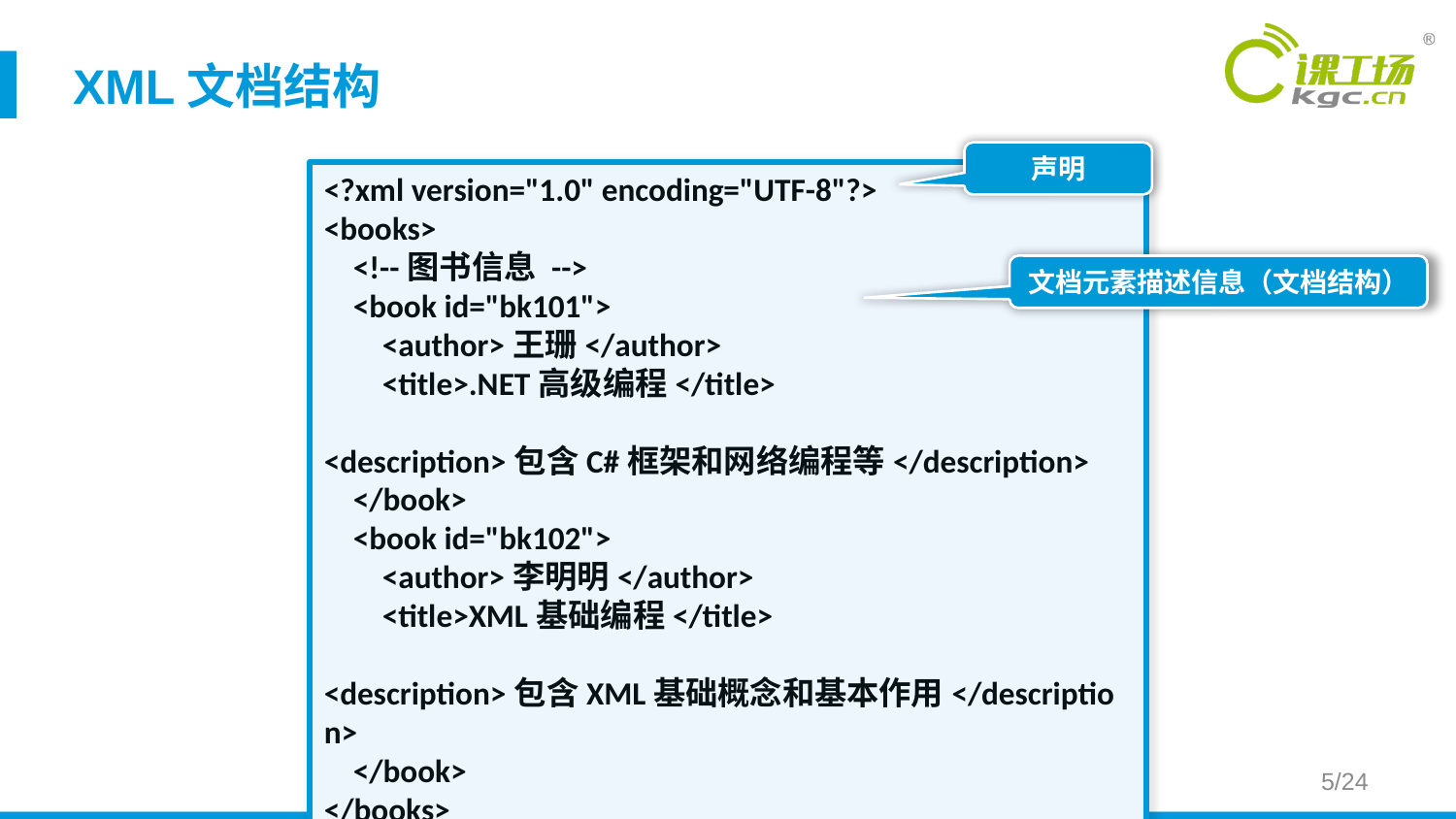

# XML文档结构
声明
<?xml version="1.0" encoding="UTF-8"?>
<books>
    <!--图书信息 -->
    <book id="bk101">
        <author>王珊</author>
        <title>.NET高级编程</title>
        <description>包含C#框架和网络编程等</description>
    </book>
    <book id="bk102">
        <author>李明明</author>
        <title>XML基础编程</title>
        <description>包含XML基础概念和基本作用</description>
    </book>
</books>
文档元素描述信息（文档结构）
5/24